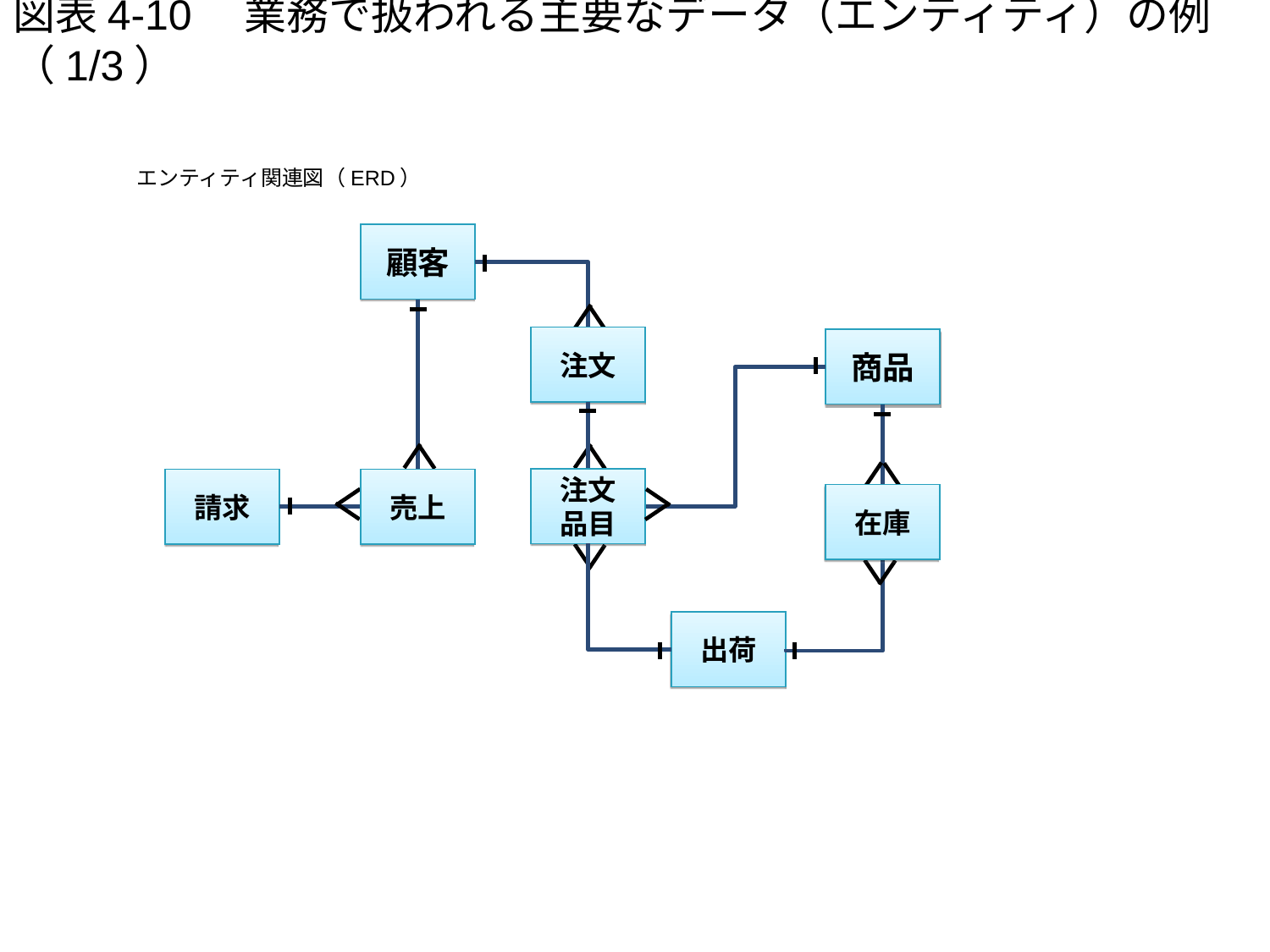

# 図表4-10　業務で扱われる主要なデータ（エンティティ）の例（1/3）
エンティティ関連図（ERD）
顧客
注文
商品
注文
品目
請求
売上
在庫
出荷